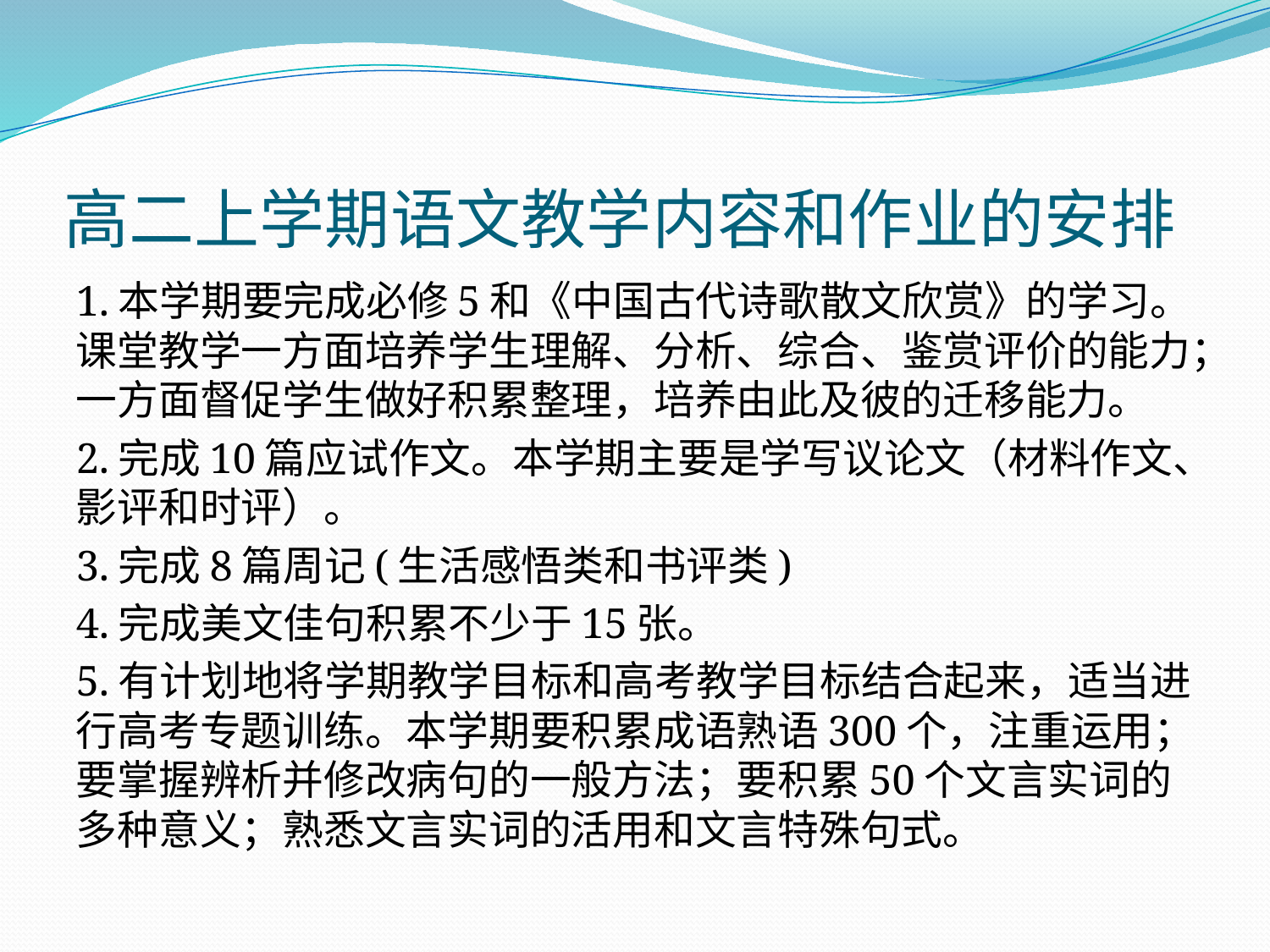

# 高二上学期语文教学内容和作业的安排
1.本学期要完成必修5和《中国古代诗歌散文欣赏》的学习。课堂教学一方面培养学生理解、分析、综合、鉴赏评价的能力；一方面督促学生做好积累整理，培养由此及彼的迁移能力。
2.完成10篇应试作文。本学期主要是学写议论文（材料作文、影评和时评）。
3.完成8篇周记(生活感悟类和书评类)
4.完成美文佳句积累不少于15张。
5.有计划地将学期教学目标和高考教学目标结合起来，适当进行高考专题训练。本学期要积累成语熟语300个，注重运用；要掌握辨析并修改病句的一般方法；要积累50个文言实词的多种意义；熟悉文言实词的活用和文言特殊句式。